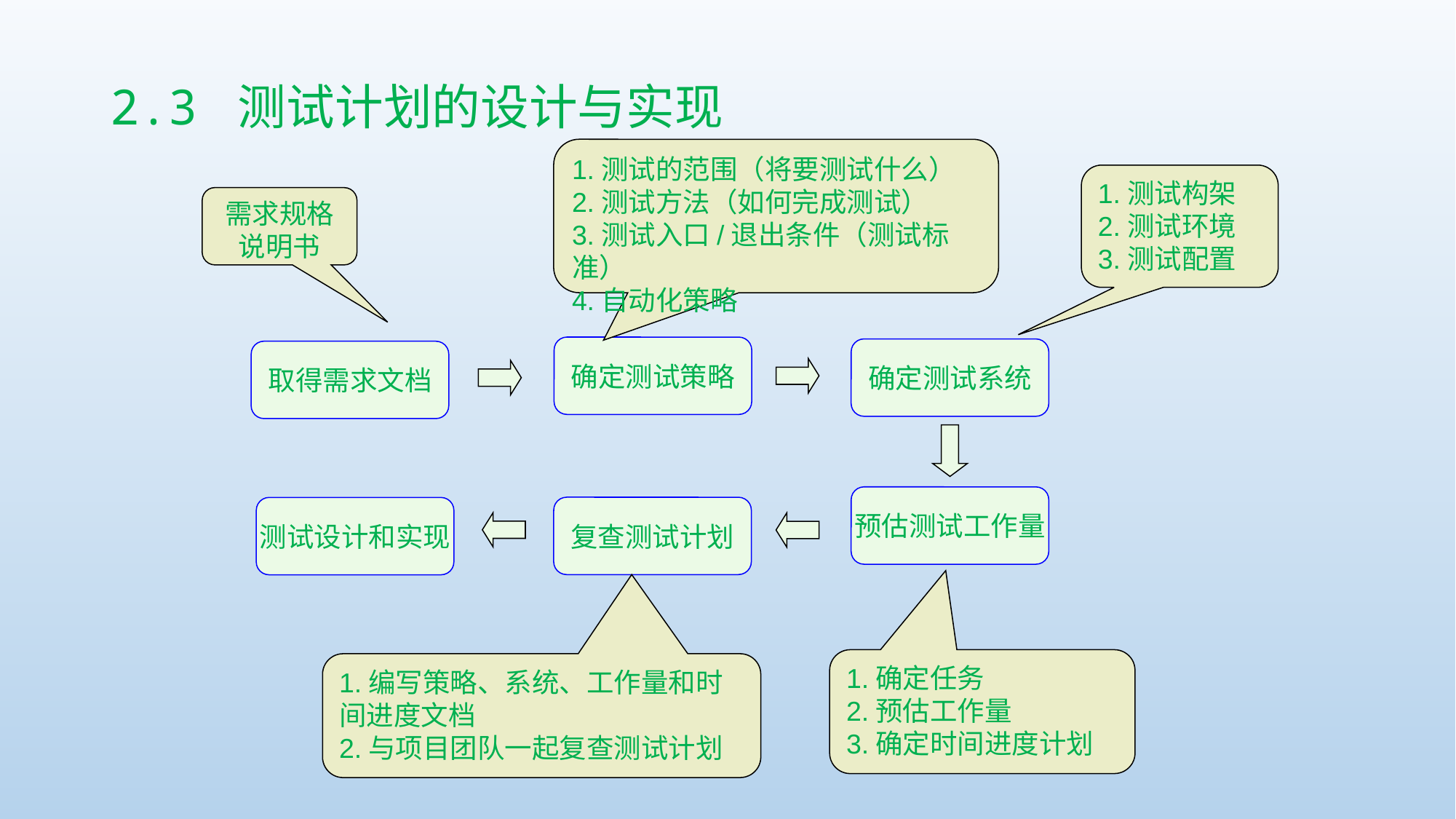

# 2.3 测试计划的设计与实现
1.测试的范围（将要测试什么）
2.测试方法（如何完成测试）
3.测试入口/退出条件（测试标准）
4.自动化策略
1.测试构架
2.测试环境
3.测试配置
需求规格说明书
确定测试策略
确定测试系统
取得需求文档

预估测试工作量
复查测试计划
测试设计和实现

1.确定任务
2.预估工作量
3.确定时间进度计划
1.编写策略、系统、工作量和时间进度文档
2.与项目团队一起复查测试计划